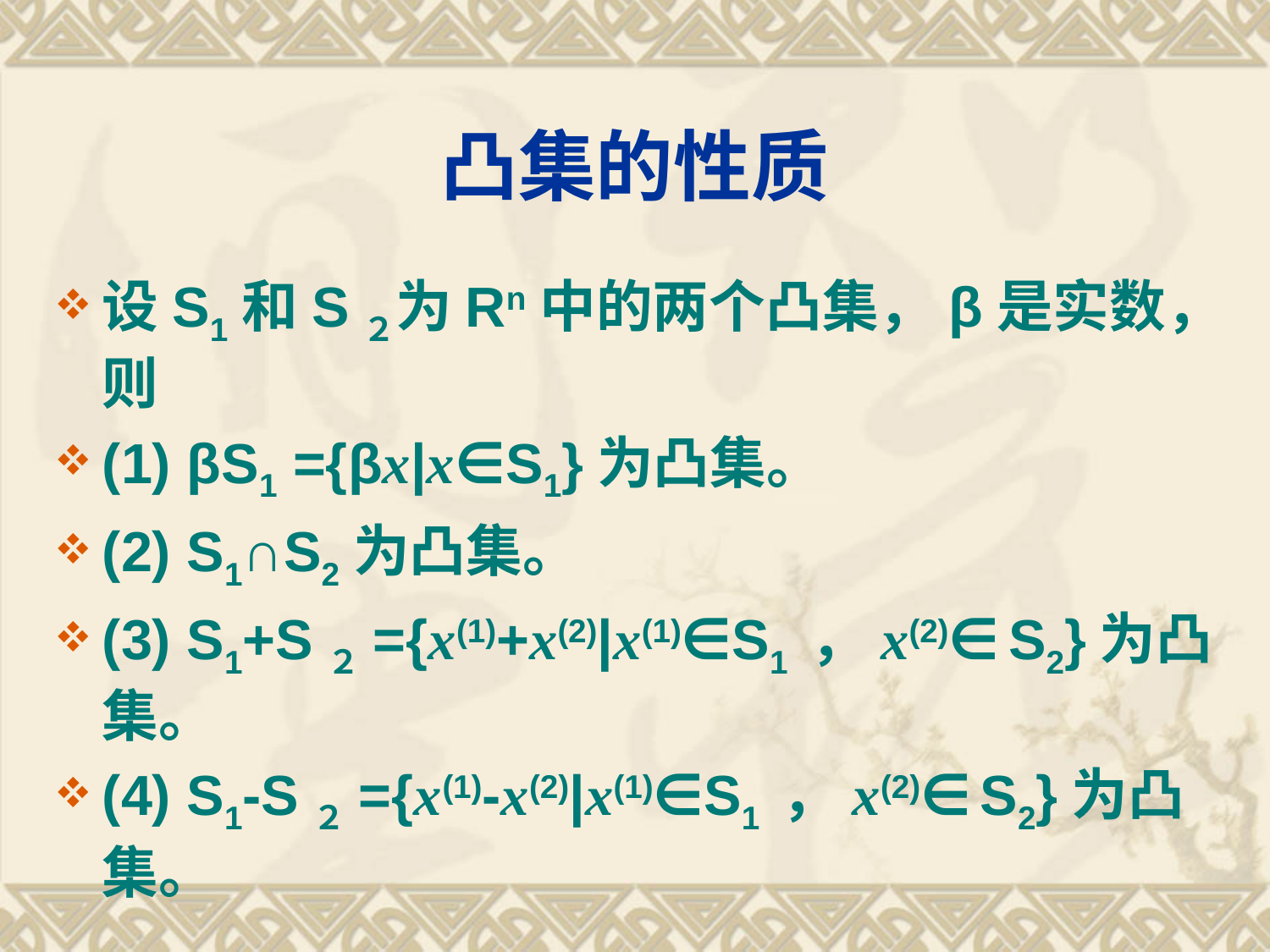

# 凸集的性质
设S1和S２为Rn中的两个凸集，β是实数，则
(1) βS1 ={βx|x∈S1}为凸集。
(2) S1∩S2为凸集。
(3) S1+S２={x(1)+x(2)|x(1)∈S1 ，x(2)∈ S2}为凸集。
(4) S1-S２={x(1)-x(2)|x(1)∈S1 ，x(2)∈ S2}为凸集。